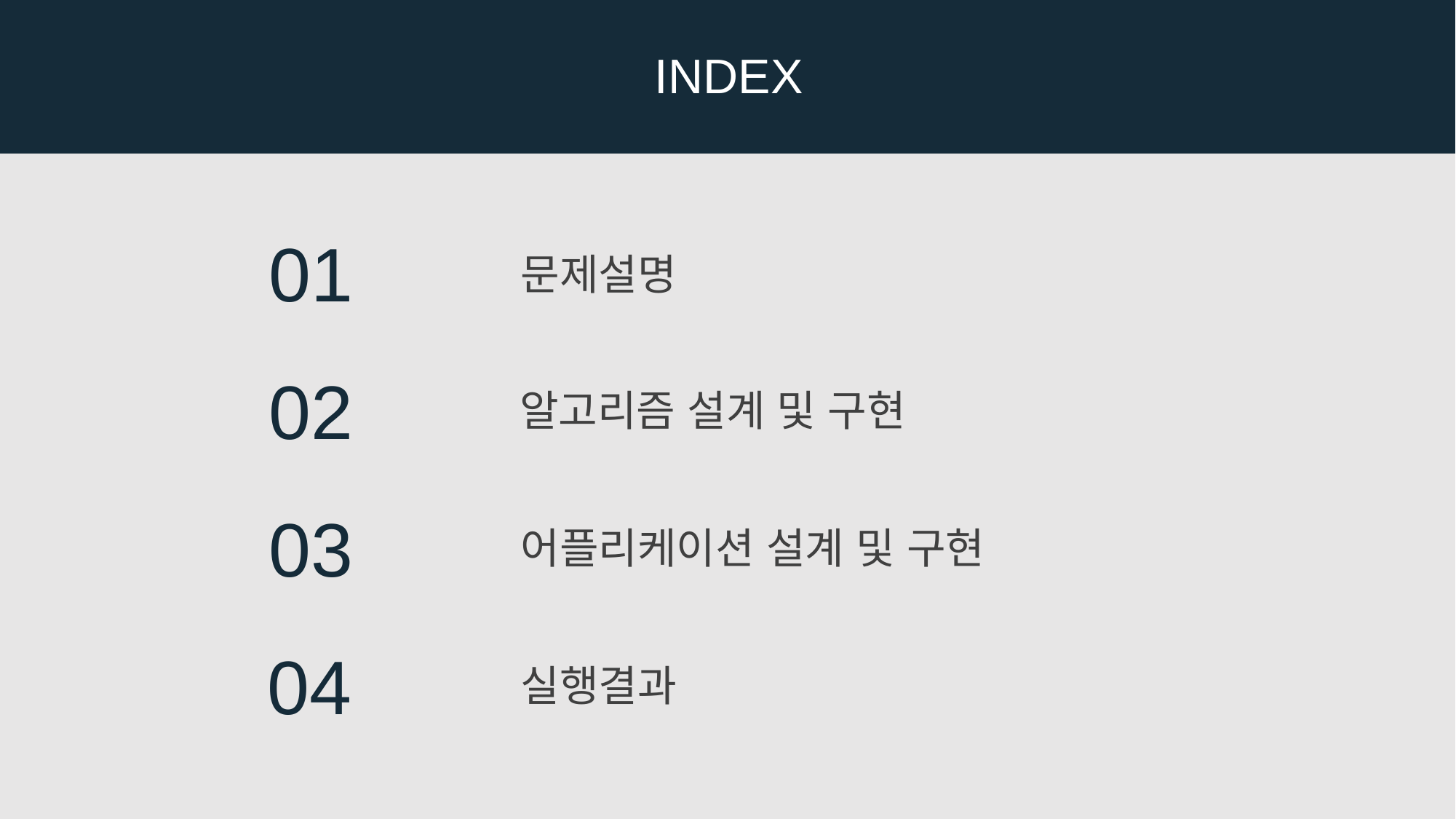

INDEX

01
문제설명
02
알고리즘 설계 및 구현
03
어플리케이션 설계 및 구현
04
실행결과